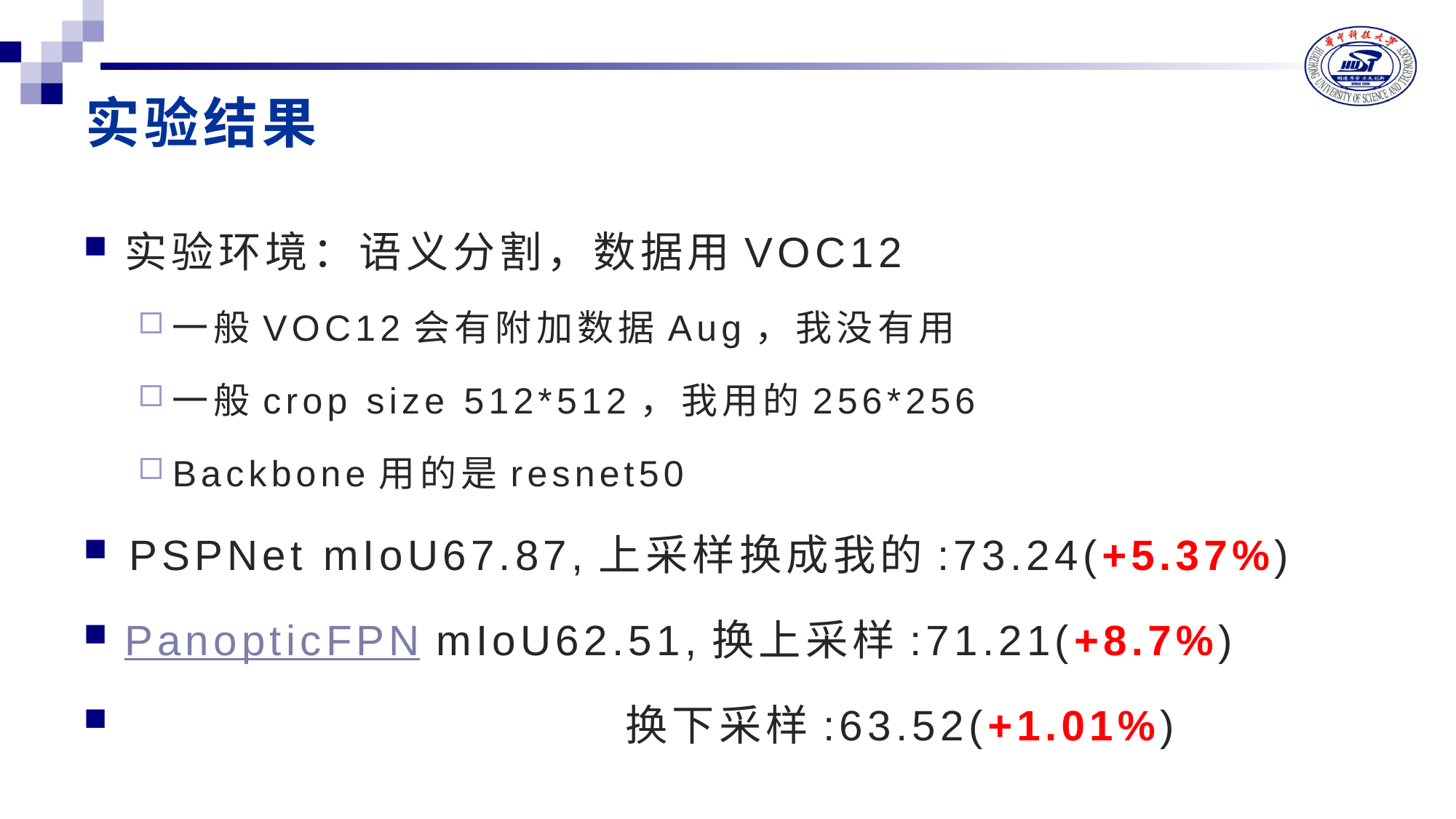

# 实验结果
实验环境：语义分割，数据用VOC12
一般VOC12会有附加数据Aug，我没有用
一般crop size 512*512，我用的256*256
Backbone用的是resnet50
﻿PSPNet mIoU67.87,上采样换成我的:73.24(+5.37%)
PanopticFPN mIoU62.51,换上采样:71.21(+8.7%)
                                   换下采样:63.52(+1.01%)